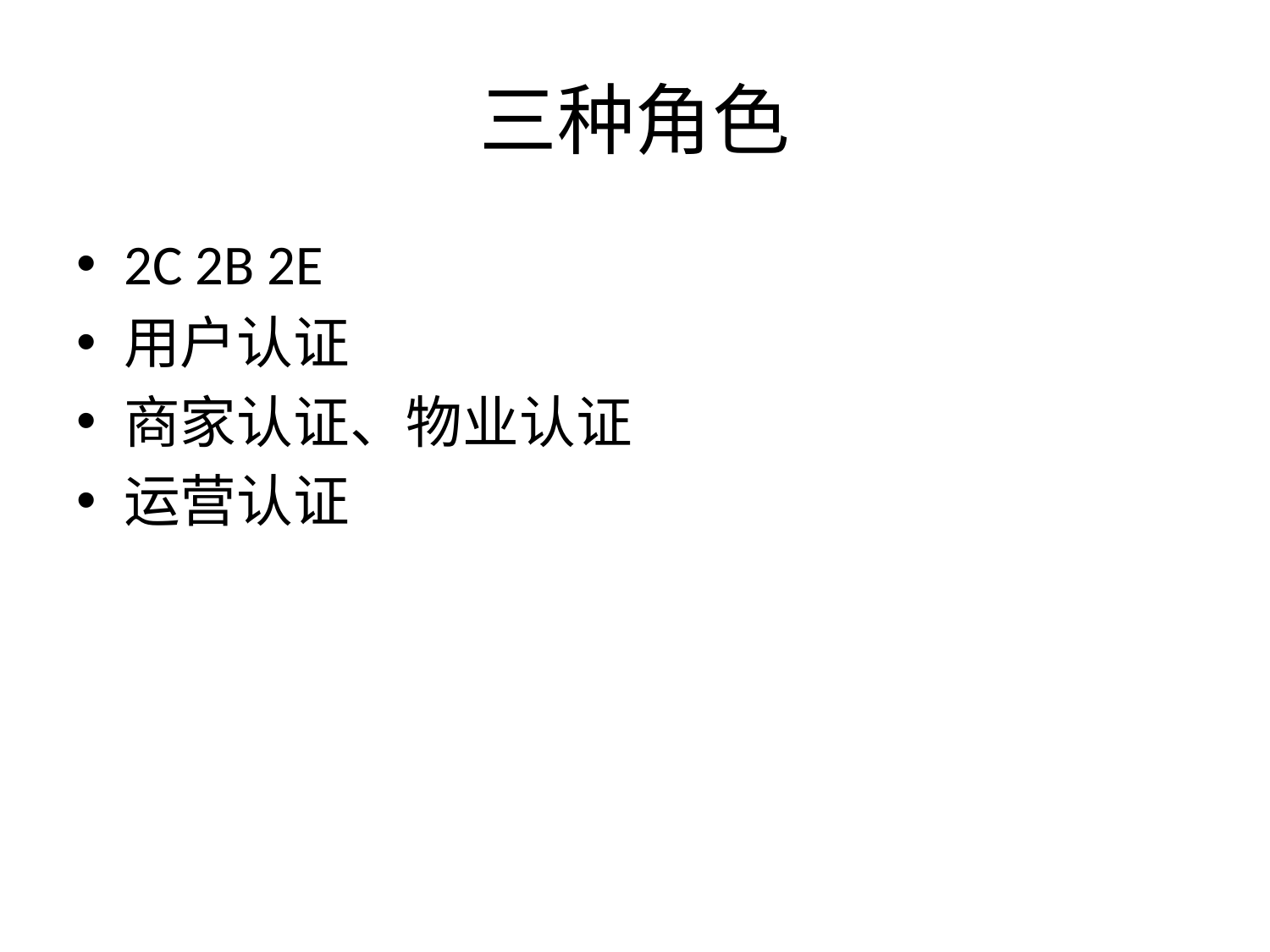

# 三种角色
2C 2B 2E
用户认证
商家认证、物业认证
运营认证